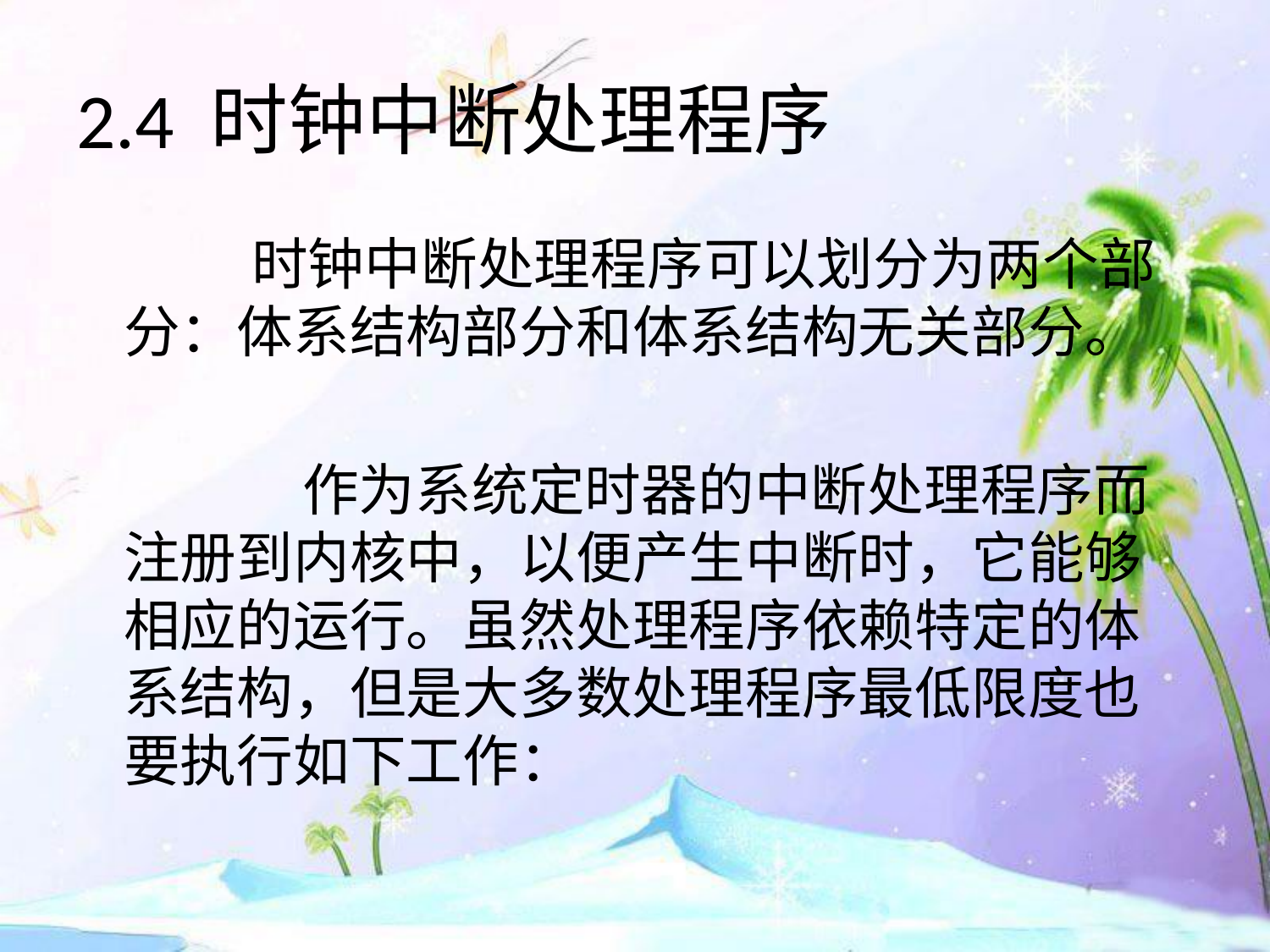

# 2.4 时钟中断处理程序
	         时钟中断处理程序可以划分为两个部分：体系结构部分和体系结构无关部分。

		   作为系统定时器的中断处理程序而注册到内核中，以便产生中断时，它能够相应的运行。虽然处理程序依赖特定的体系结构，但是大多数处理程序最低限度也要执行如下工作：